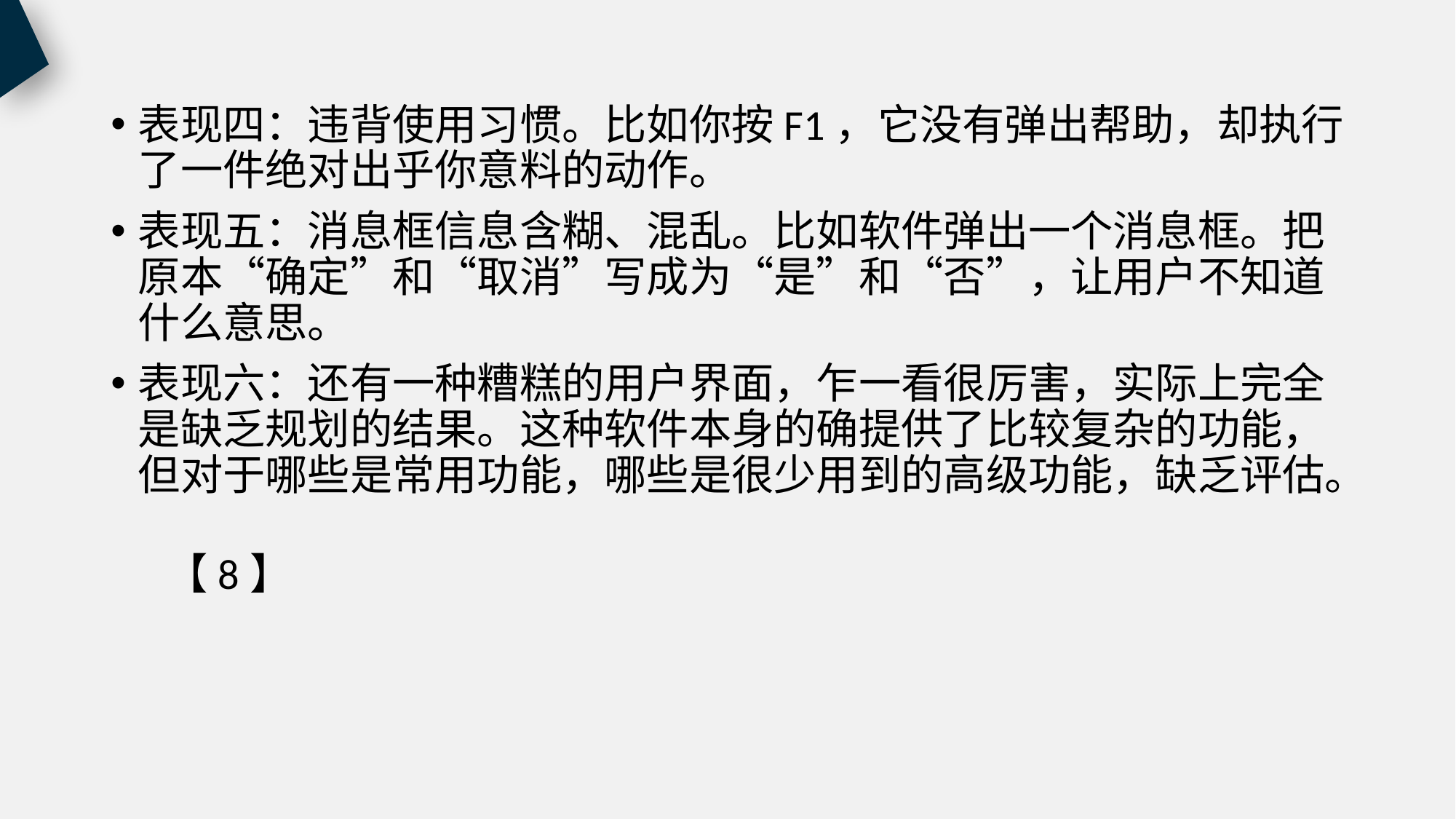

表现四：违背使用习惯。比如你按F1，它没有弹出帮助，却执行了一件绝对出乎你意料的动作。
表现五：消息框信息含糊、混乱。比如软件弹出一个消息框。把原本“确定”和“取消”写成为“是”和“否”，让用户不知道什么意思。
表现六：还有一种糟糕的用户界面，乍一看很厉害，实际上完全是缺乏规划的结果。这种软件本身的确提供了比较复杂的功能，但对于哪些是常用功能，哪些是很少用到的高级功能，缺乏评估。
										     【8】